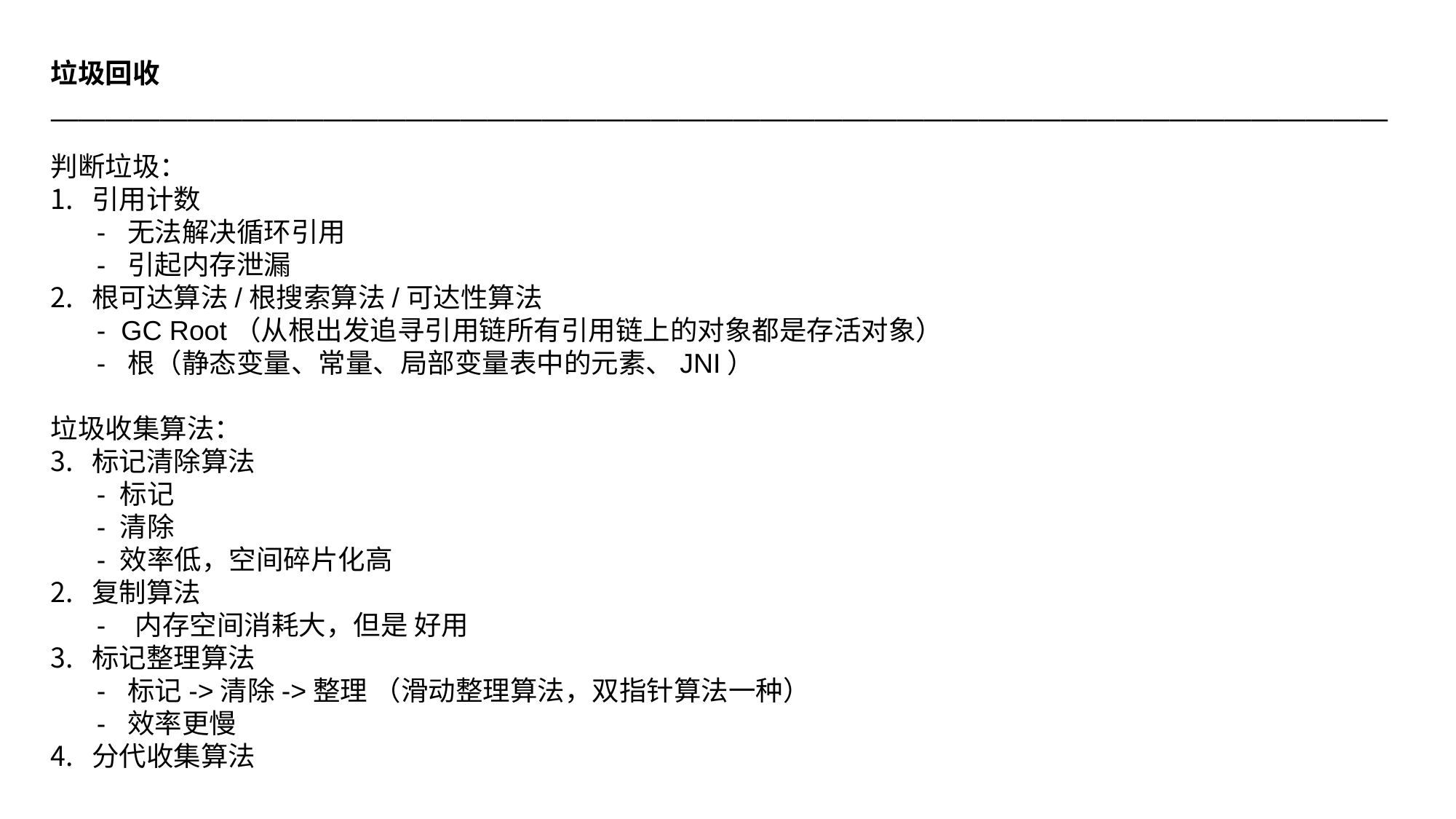

垃圾回收
—————————————————————————————————————————————————
判断垃圾：
引用计数
      -  无法解决循环引用
      -  引起内存泄漏
根可达算法/根搜索算法/可达性算法
      -  GC Root（从根出发追寻引用链所有引用链上的对象都是存活对象）
      -  根（静态变量、常量、局部变量表中的元素、JNI）

垃圾收集算法：
标记清除算法
      - 标记
      - 清除
      - 效率低，空间碎片化高
复制算法
      -   内存空间消耗大，但是 好用
标记整理算法
      -  标记->清除->整理 （滑动整理算法，双指针算法一种）
      -  效率更慢
分代收集算法